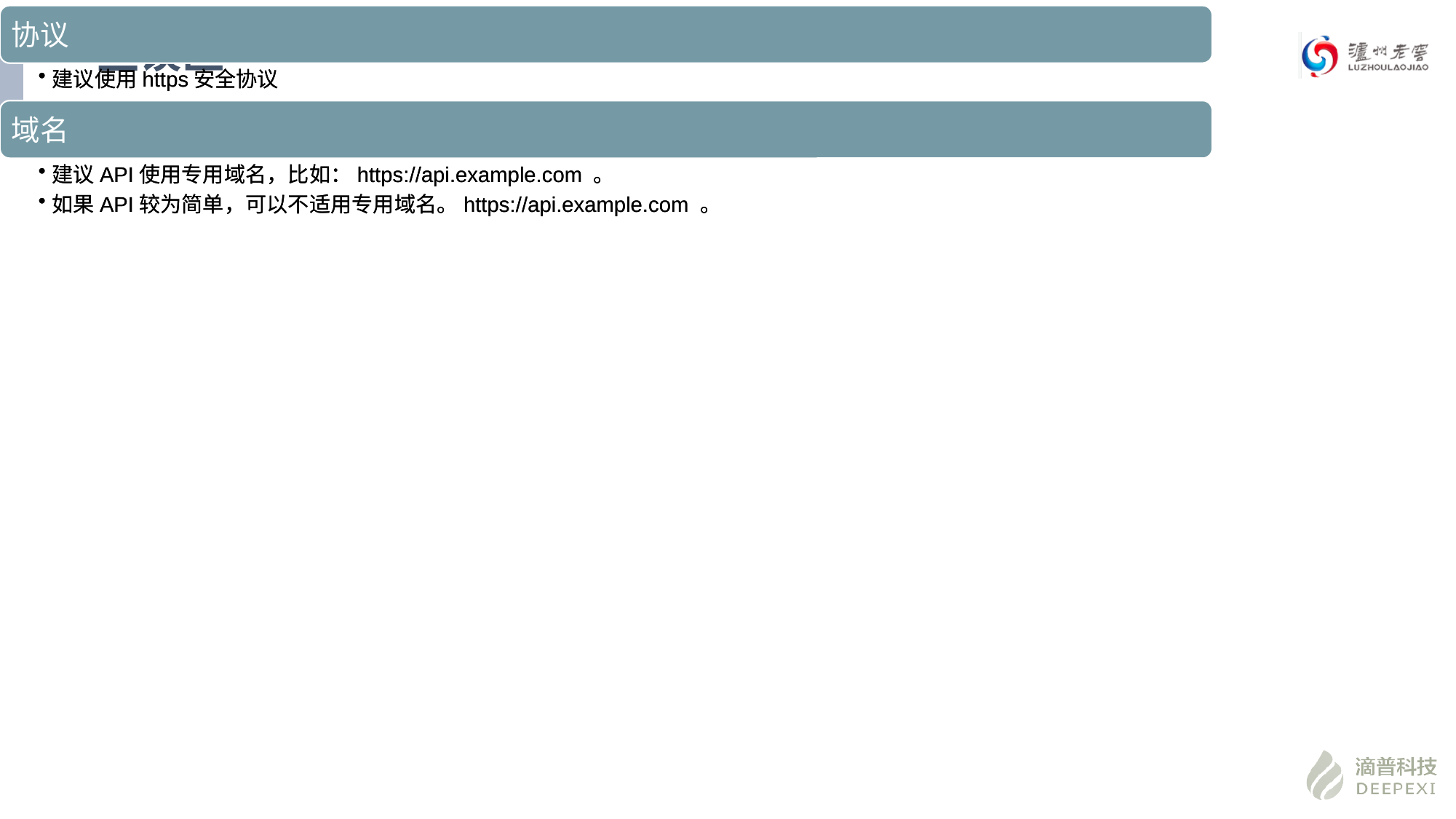

# 一些误区
协议
建议使用https安全协议
域名
建议API使用专用域名，比如：https://api.example.com 。
如果API较为简单，可以不适用专用域名。https://api.example.com 。
协议
建议使用https安全协议
域名
建议API使用专用域名，比如：https://api.example.com 。
如果API较为简单，可以不适用专用域名。https://api.example.com 。